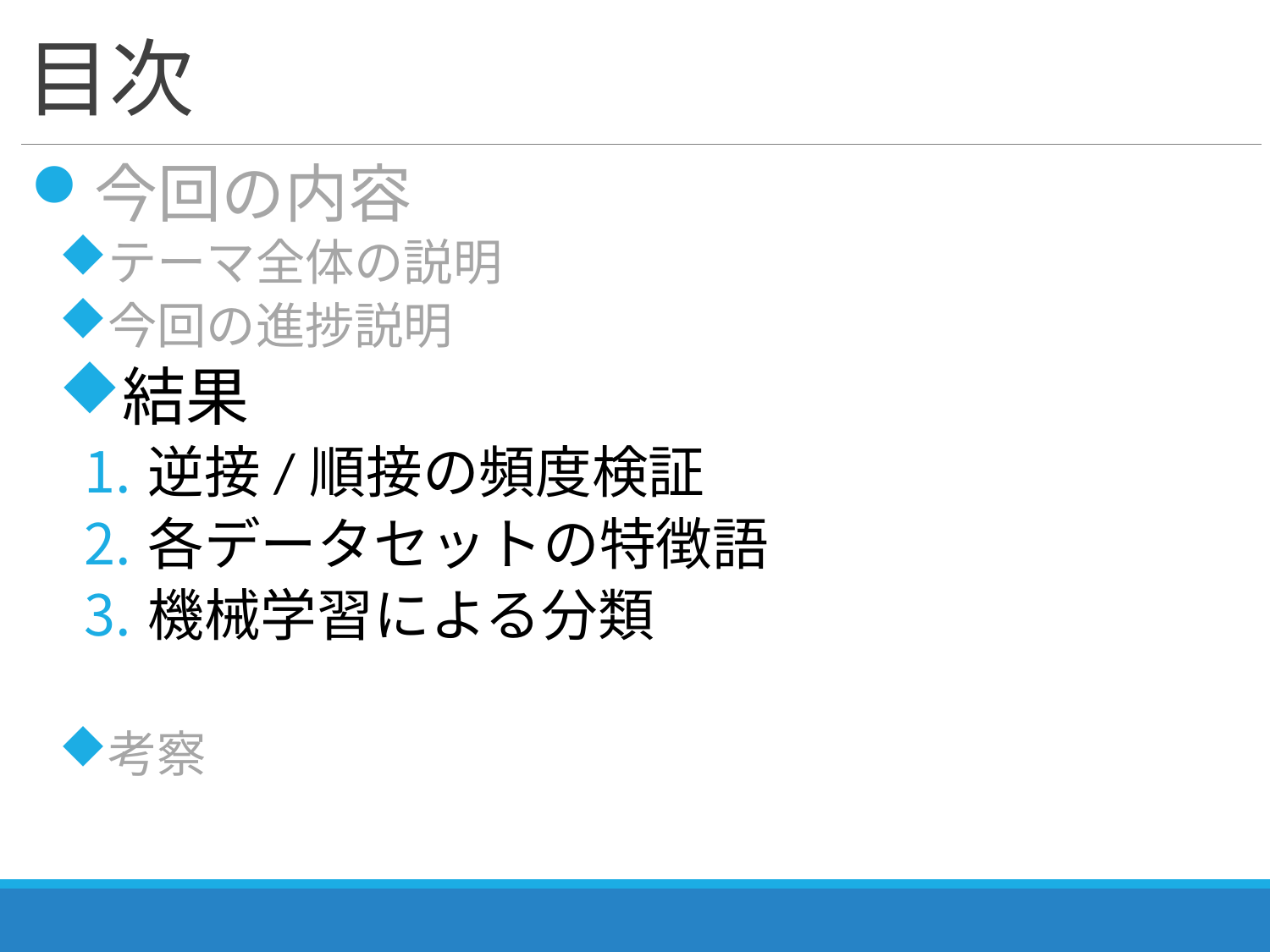

# 目次
今回の内容
テーマ全体の説明
今回の進捗説明
結果
逆接/順接の頻度検証
各データセットの特徴語
機械学習による分類

考察